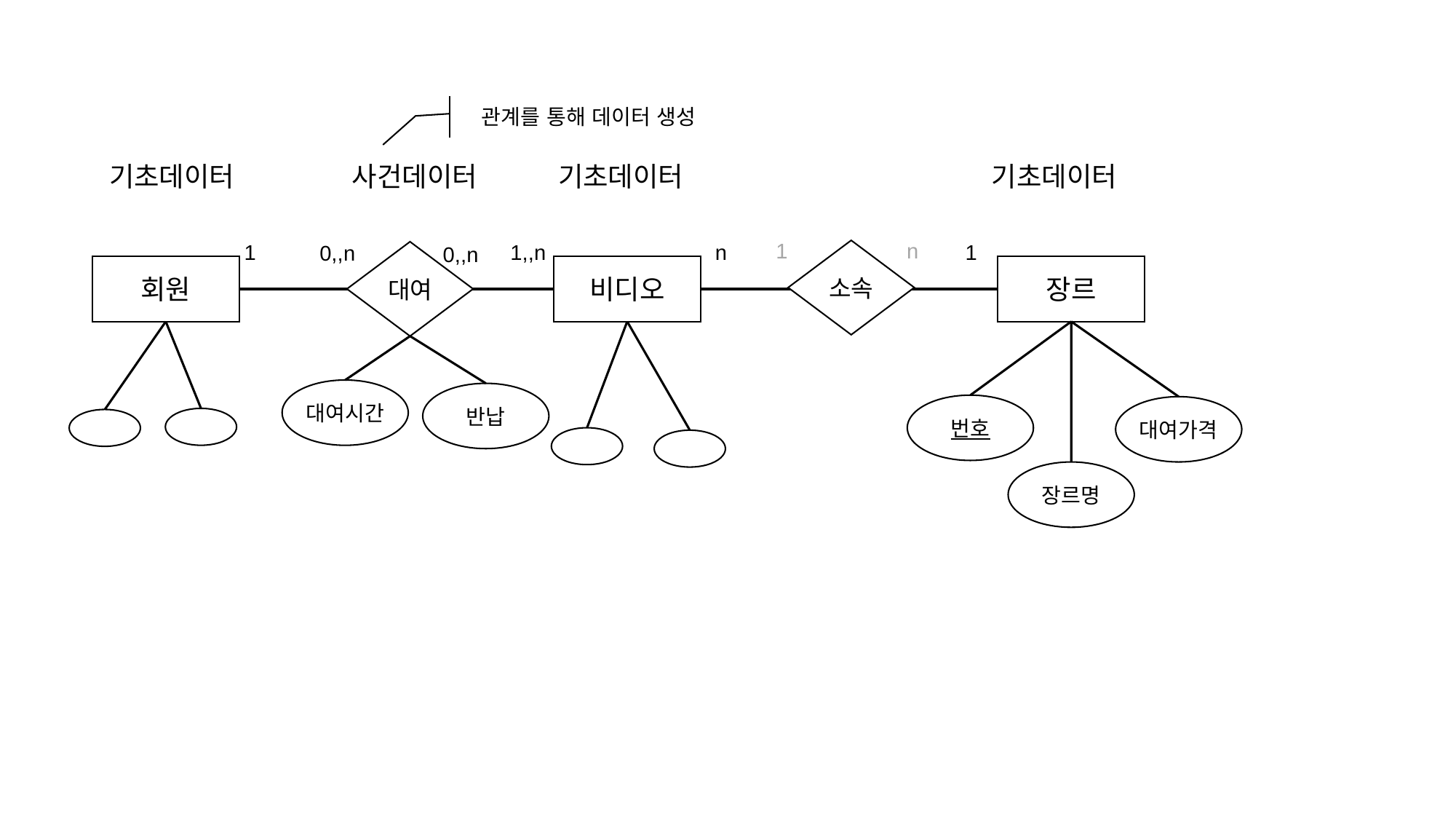

관계를 통해 데이터 생성
기초데이터
사건데이터
기초데이터
기초데이터
n
1
1,,n
n
1
1
0,,n
0,,n
소속
대여
회원
비디오
장르
대여시간
반납
번호
대여가격

장르명